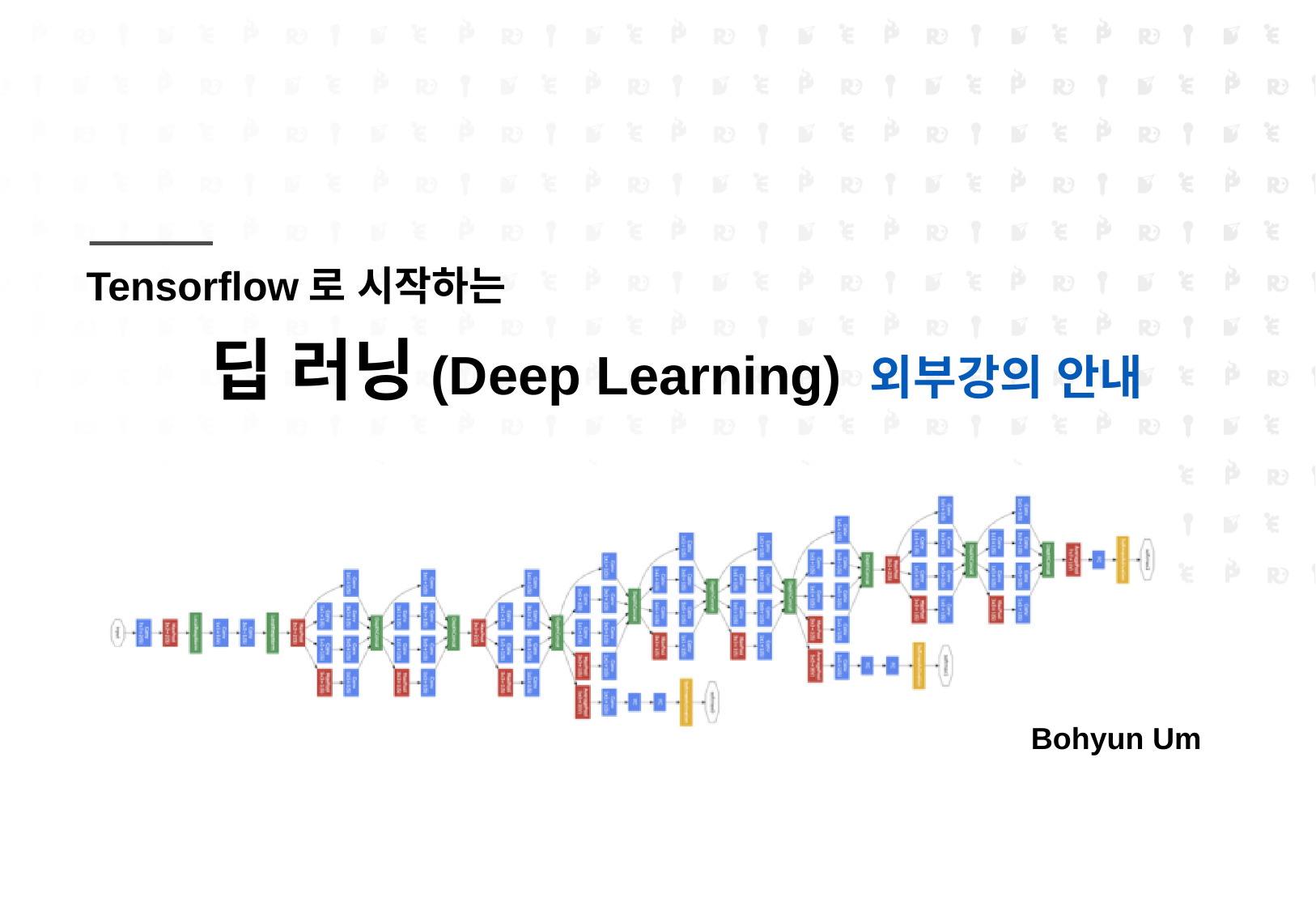

Tensorflow로 시작하는
# 딥 러닝(Deep Learning) 외부강의 안내
Bohyun Um